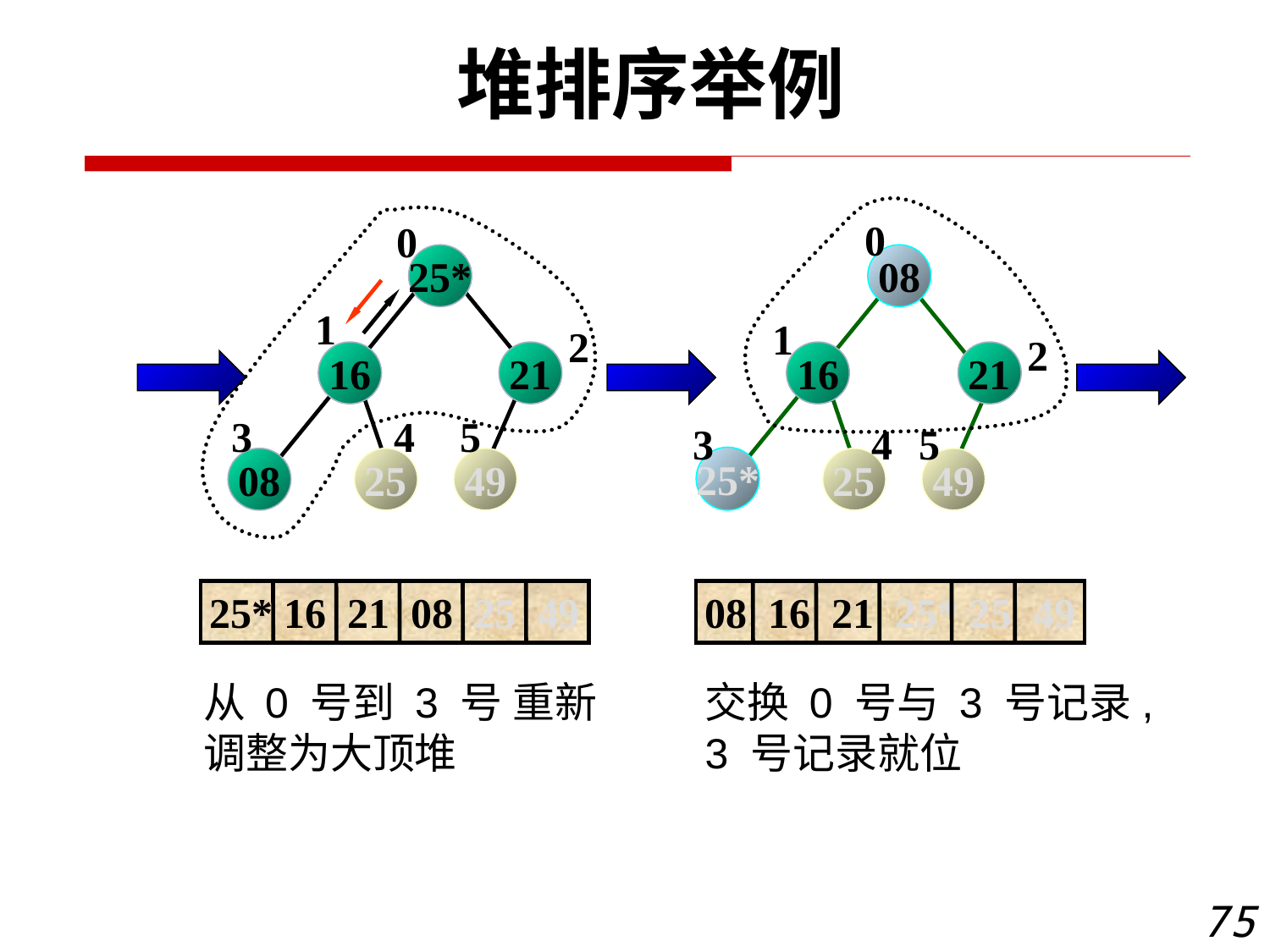

堆排序举例

0
0
25*
08

1
1
2
2
16
21
16
21

3
4
5
3
4
5
25*
08
25
49
25
49
08  16  21  25* 25  49
25* 16  21  08  25  49

从 0 号到 3 号 重新
调整为大顶堆
交换 0 号与 3 号记录,
3 号记录就位
75